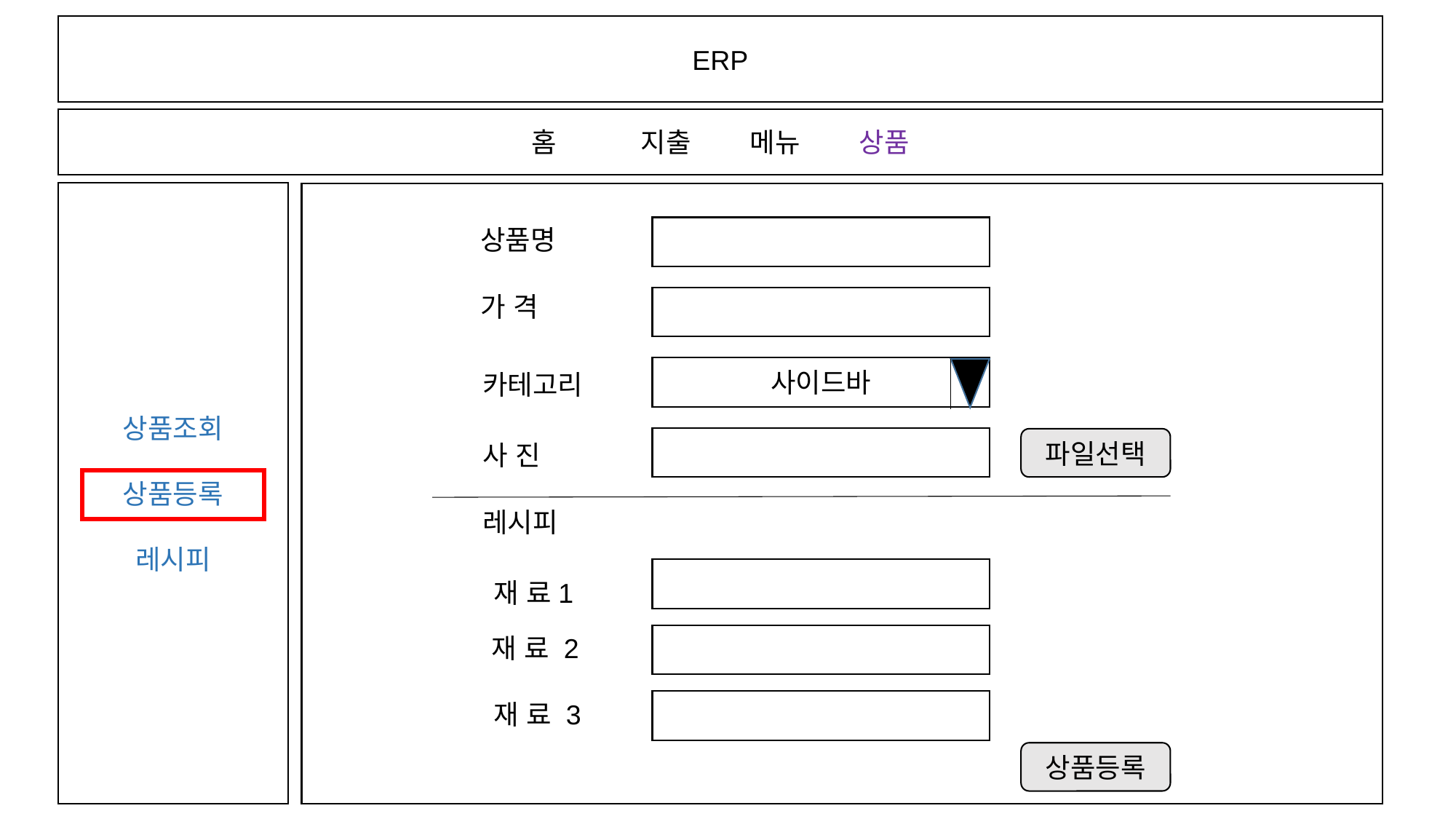

ERP
홈 	지출 	메뉴 	상품
상품조회

상품등록

레시피

상품명

가 격

사이드바

카테고리

파일선택
사 진

레시피

재 료1

재 료 2

재 료 3
상품등록